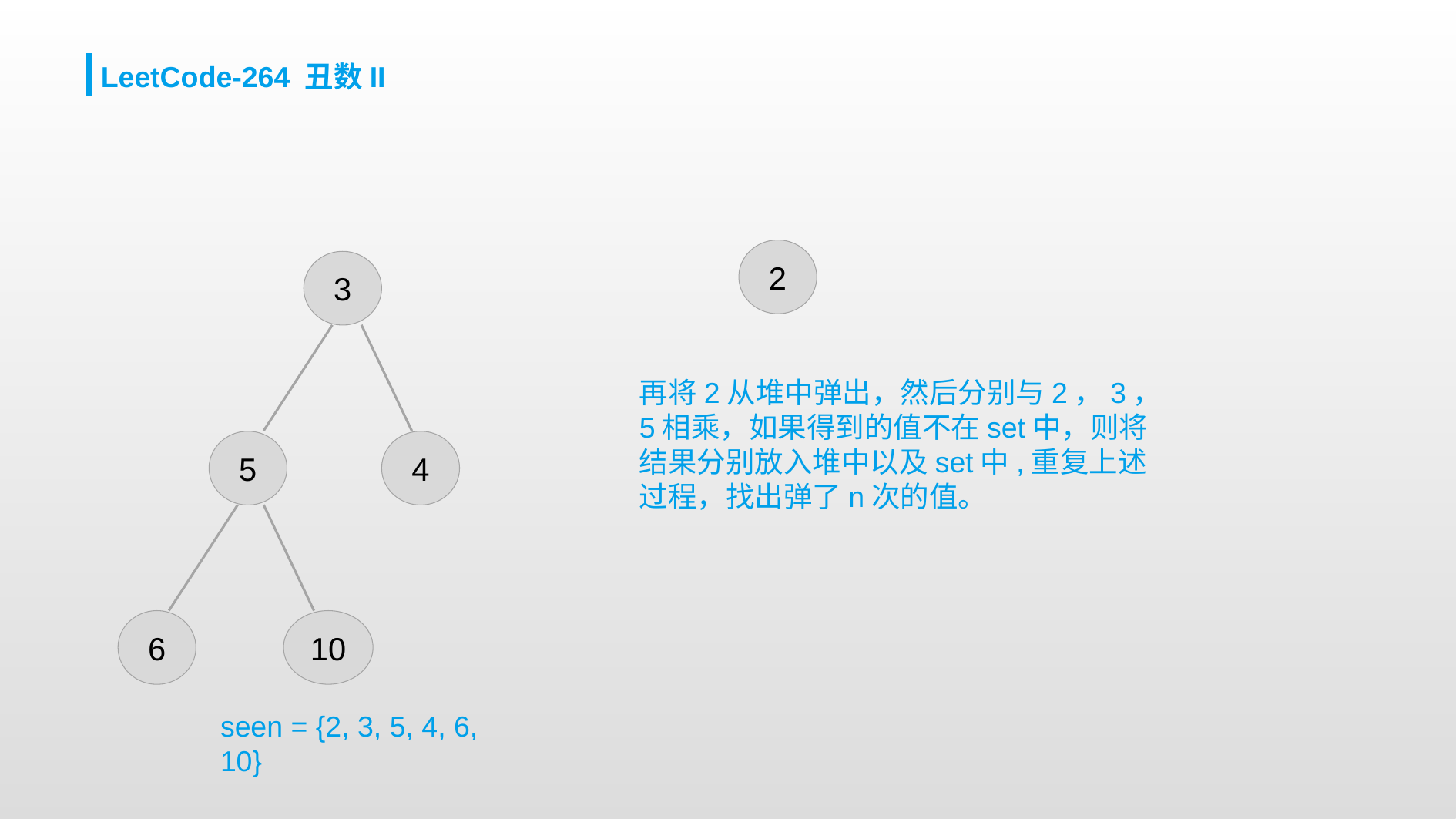

LeetCode-264 丑数II
2
3
再将2从堆中弹出，然后分别与2，3，5相乘，如果得到的值不在set中，则将结果分别放入堆中以及set中,重复上述过程，找出弹了n次的值。
5
4
10
6
seen = {2, 3, 5, 4, 6, 10}